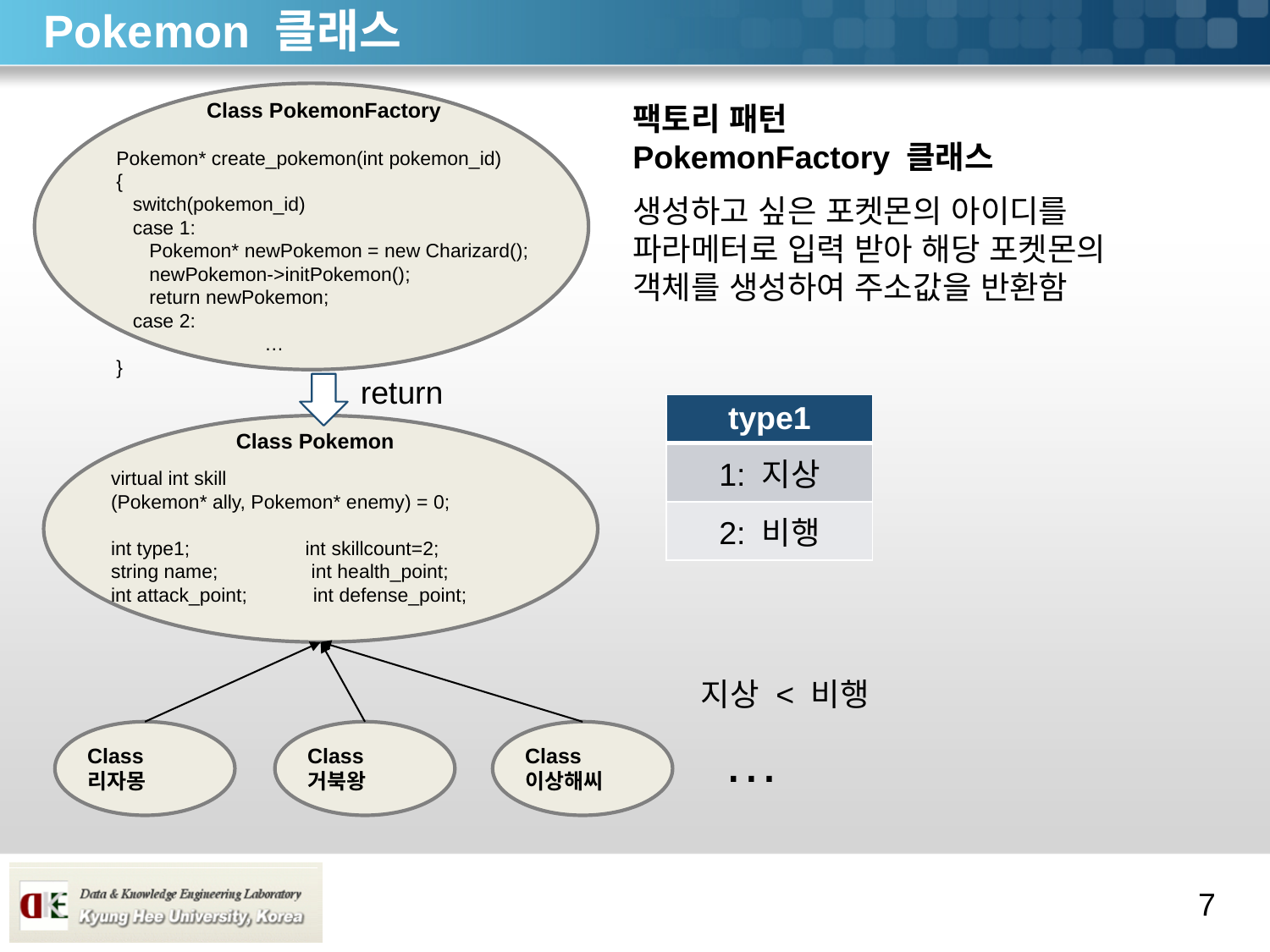

# Pokemon 클래스

Class PokemonFactory
Pokemon* create_pokemon(int pokemon_id)
{
   switch(pokemon_id)
   case 1:
      Pokemon* newPokemon = new Charizard();
      newPokemon->initPokemon();
      return newPokemon;
   case 2:
                           …
}
팩토리 패턴
PokemonFactory 클래스
생성하고 싶은 포켓몬의 아이디를
파라메터로 입력 받아 해당 포켓몬의
객체를 생성하여 주소값을 반환함
return

| type1 |
| --- |
| 1: 지상 |
| 2: 비행 |

Class Pokemon
virtual int skill
(Pokemon* ally, Pokemon* enemy) = 0;

int type1;                     int skillcount=2;
string name;                 int health_point;
int attack_point;            int defense_point;
지상 < 비행
…

Class
리자몽
Class
거북왕
Class
이상해씨